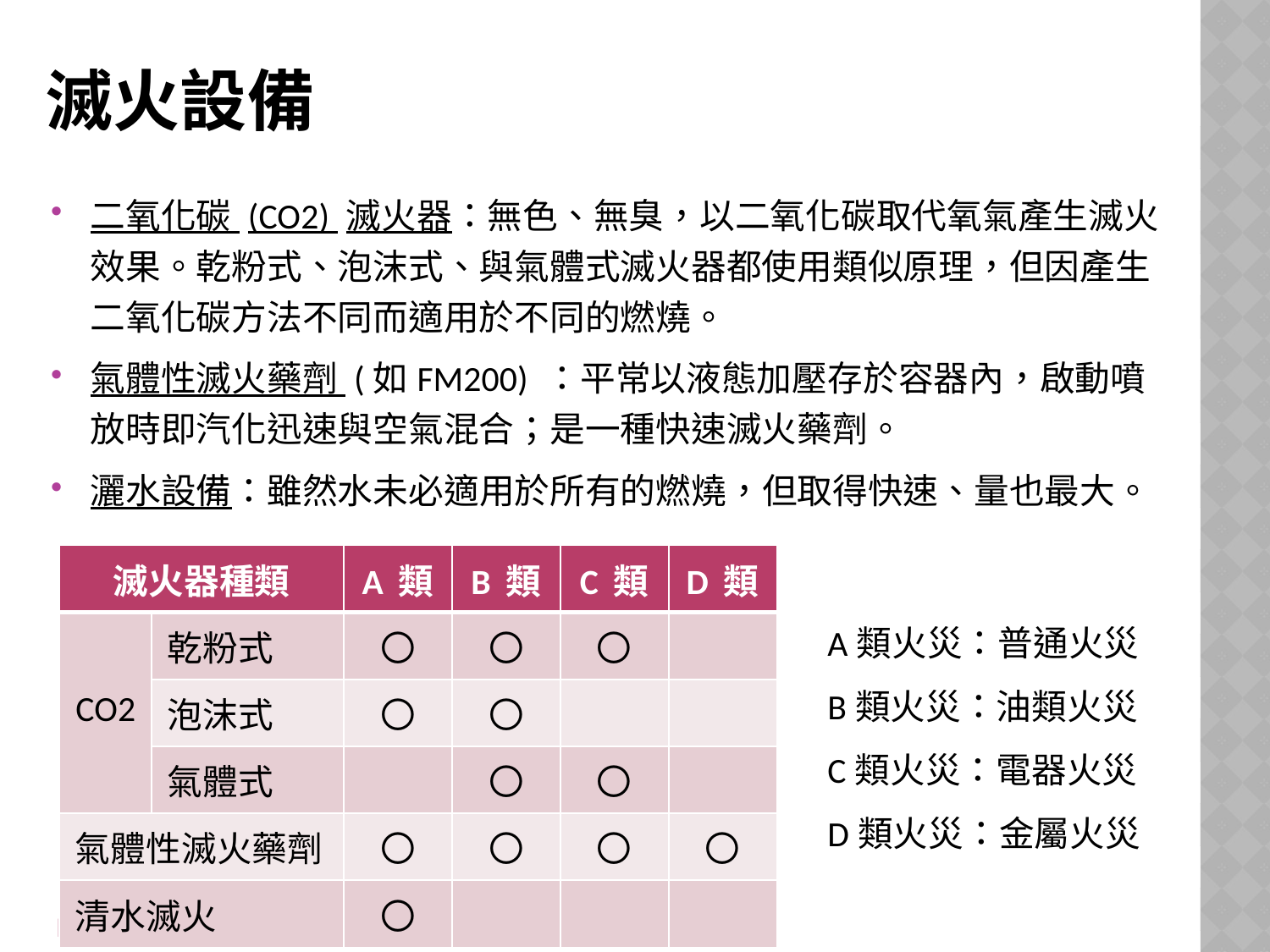

# 滅火設備
二氧化碳 (CO2) 滅火器：無色、無臭，以二氧化碳取代氧氣產生滅火效果。乾粉式、泡沫式、與氣體式滅火器都使用類似原理，但因產生二氧化碳方法不同而適用於不同的燃燒。
氣體性滅火藥劑 (如FM200) ：平常以液態加壓存於容器內，啟動噴放時即汽化迅速與空氣混合；是一種快速滅火藥劑。
灑水設備：雖然水未必適用於所有的燃燒，但取得快速、量也最大。
| 滅火器種類 |  | A 類 | B 類 | C 類 | D 類 |
| --- | --- | --- | --- | --- | --- |
| CO2 | 乾粉式 | 〇 | 〇 | 〇 |  |
|  | 泡沫式 | 〇 | 〇 |  |  |
|  | 氣體式 |  | 〇 | 〇 |  |
| 氣體性滅火藥劑 |  | 〇 | 〇 | 〇 | 〇 |
| 清水滅火 |  | 〇 |  |  |  |
A類火災：普通火災
B類火災：油類火災
C類火災：電器火災
D類火災：金屬火災